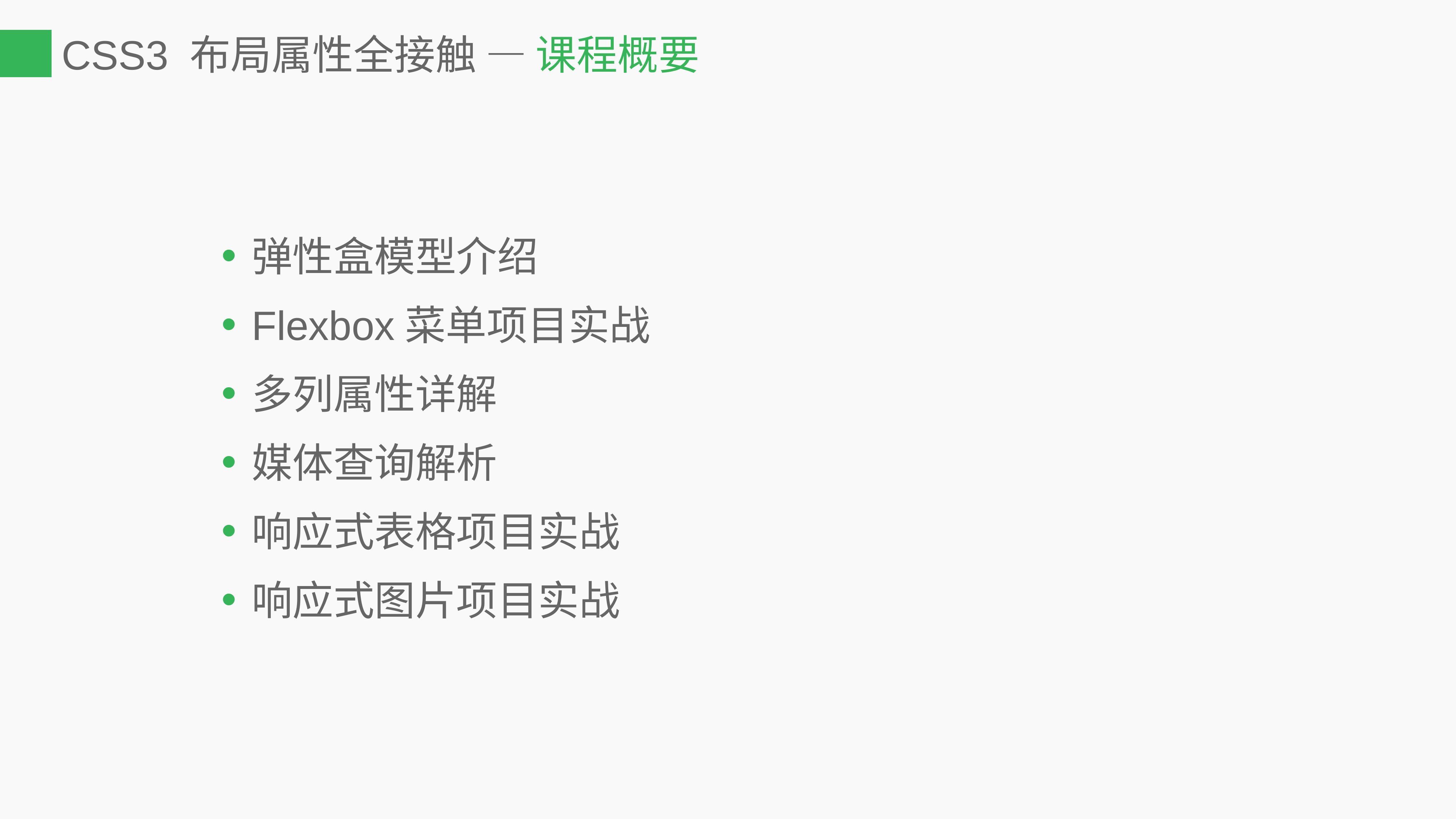

# CSS3 布局属性全接触 — 课程概要
弹性盒模型介绍
Flexbox菜单项目实战
多列属性详解
媒体查询解析
响应式表格项目实战
响应式图片项目实战